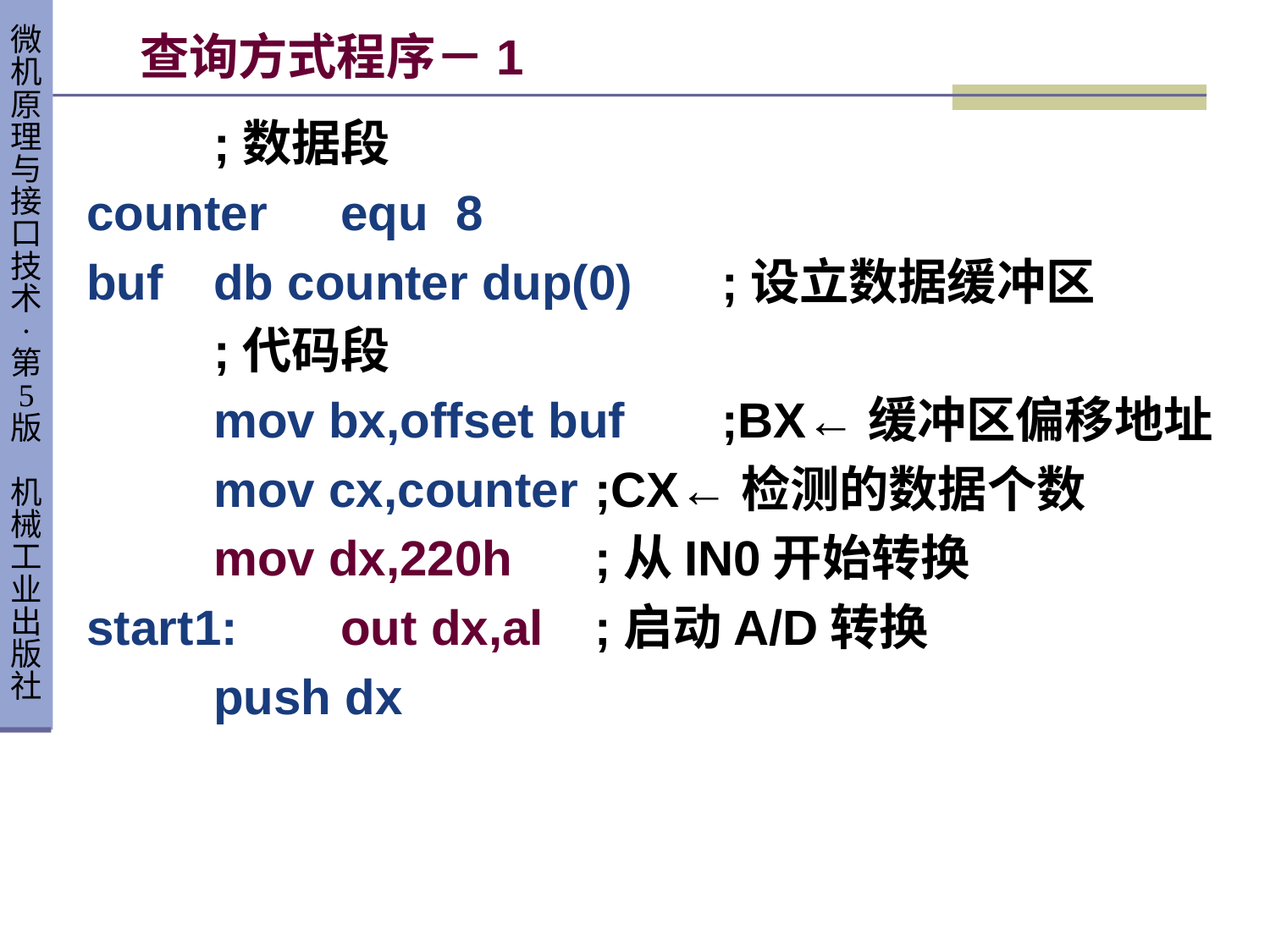

# 查询方式程序－1
	;数据段
counter	equ  8
buf	db counter dup(0)	;设立数据缓冲区
	;代码段
	mov bx,offset buf	;BX←缓冲区偏移地址
	mov cx,counter	;CX←检测的数据个数
	mov dx,220h	;从IN0开始转换
start1:	out dx,al	;启动A/D转换
	push dx